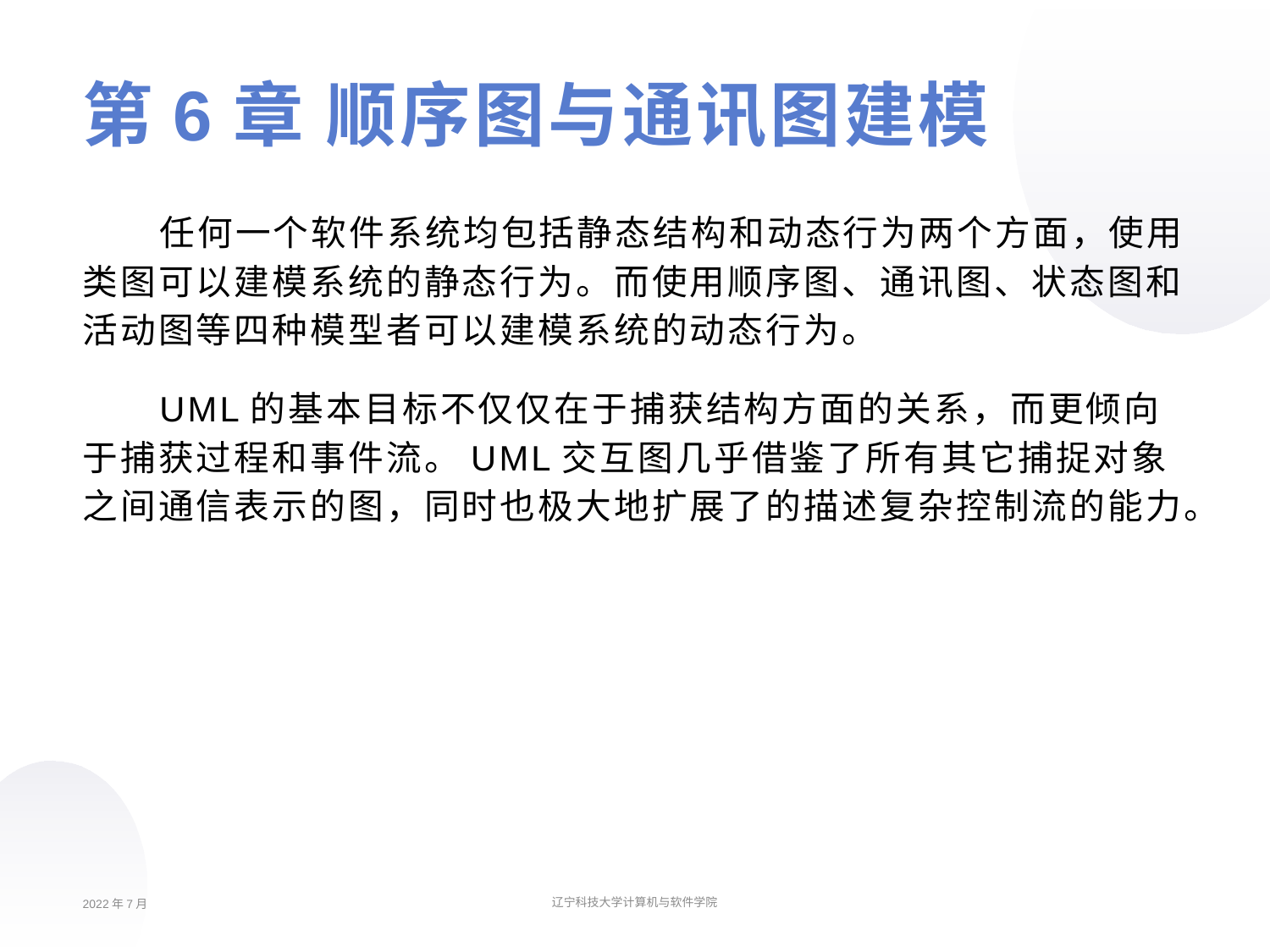

# 第6章 顺序图与通讯图建模
任何一个软件系统均包括静态结构和动态行为两个方面，使用类图可以建模系统的静态行为。而使用顺序图、通讯图、状态图和活动图等四种模型者可以建模系统的动态行为。
UML的基本目标不仅仅在于捕获结构方面的关系，而更倾向于捕获过程和事件流。UML交互图几乎借鉴了所有其它捕捉对象之间通信表示的图，同时也极大地扩展了的描述复杂控制流的能力。

2022年7月
2
辽宁科技大学计算机与软件学院